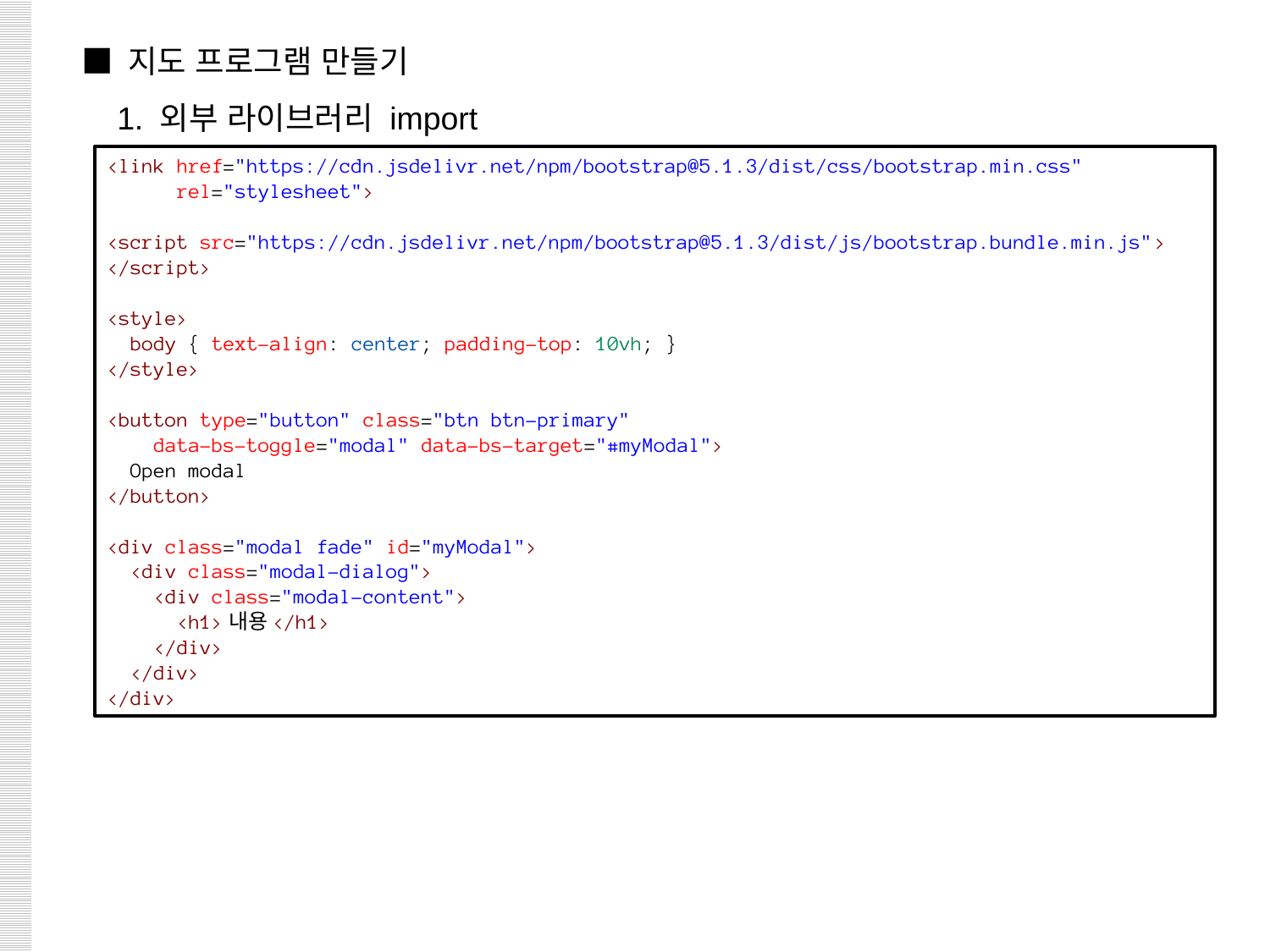

■ 지도 프로그램 만들기
    1. 외부 라이브러리 import
<link href="https://cdn.jsdelivr.net/npm/bootstrap@5.1.3/dist/css/bootstrap.min.css"
      rel="stylesheet">

<script src="https://cdn.jsdelivr.net/npm/bootstrap@5.1.3/dist/js/bootstrap.bundle.min.js">
</script>

<style>
  body { text-align: center; padding-top: 10vh; }
</style>
<button type="button" class="btn btn-primary"
    data-bs-toggle="modal" data-bs-target="#myModal">
  Open modal
</button>
<div class="modal fade" id="myModal">
  <div class="modal-dialog">
    <div class="modal-content">
      <h1>내용</h1>
    </div>
  </div>
</div>